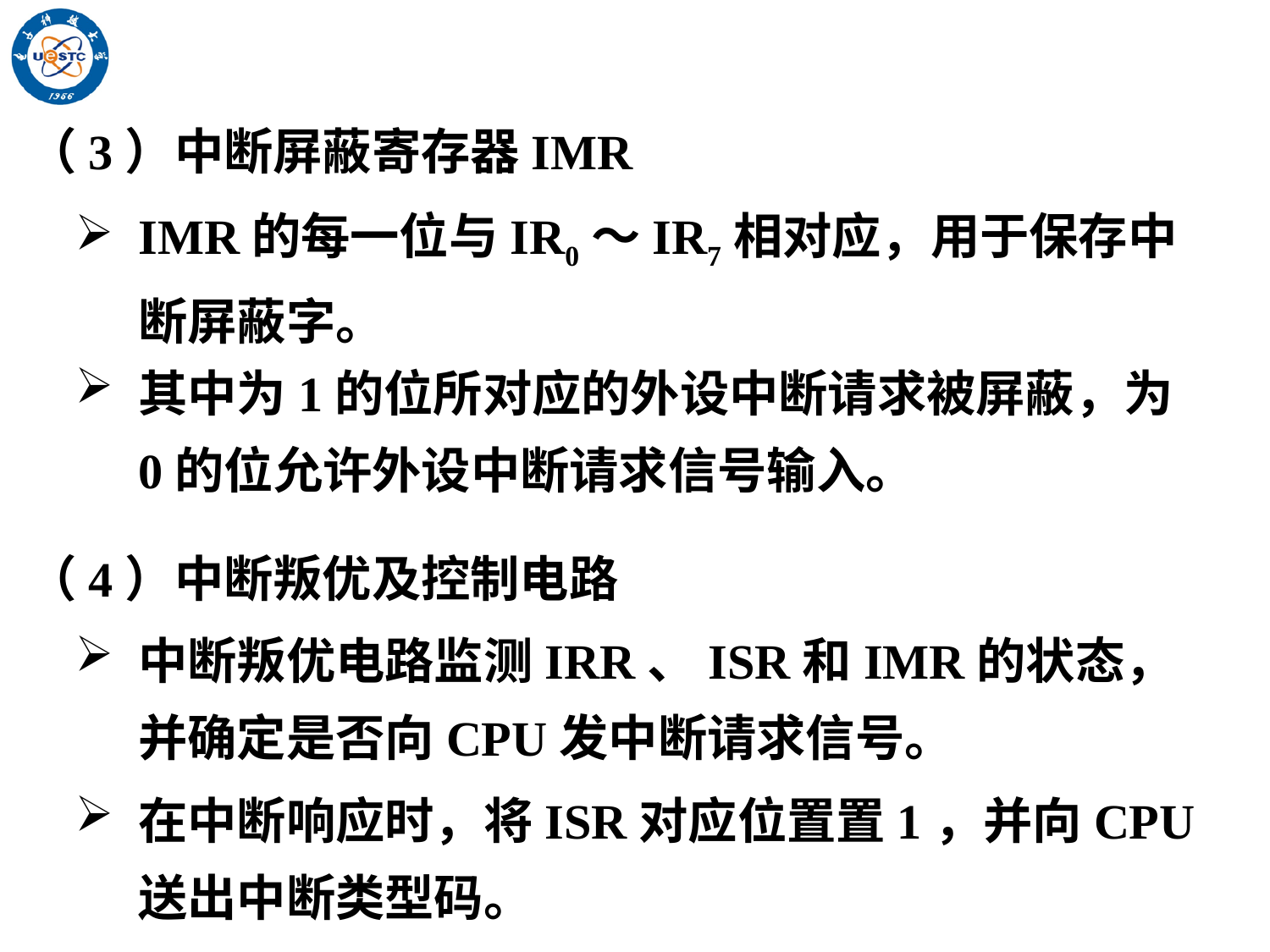

（3）中断屏蔽寄存器IMR
IMR的每一位与IR0～IR7相对应，用于保存中断屏蔽字。
其中为1的位所对应的外设中断请求被屏蔽，为0的位允许外设中断请求信号输入。
（4）中断叛优及控制电路
中断叛优电路监测IRR、ISR和IMR的状态，并确定是否向CPU发中断请求信号。
在中断响应时，将ISR对应位置置1，并向CPU送出中断类型码。